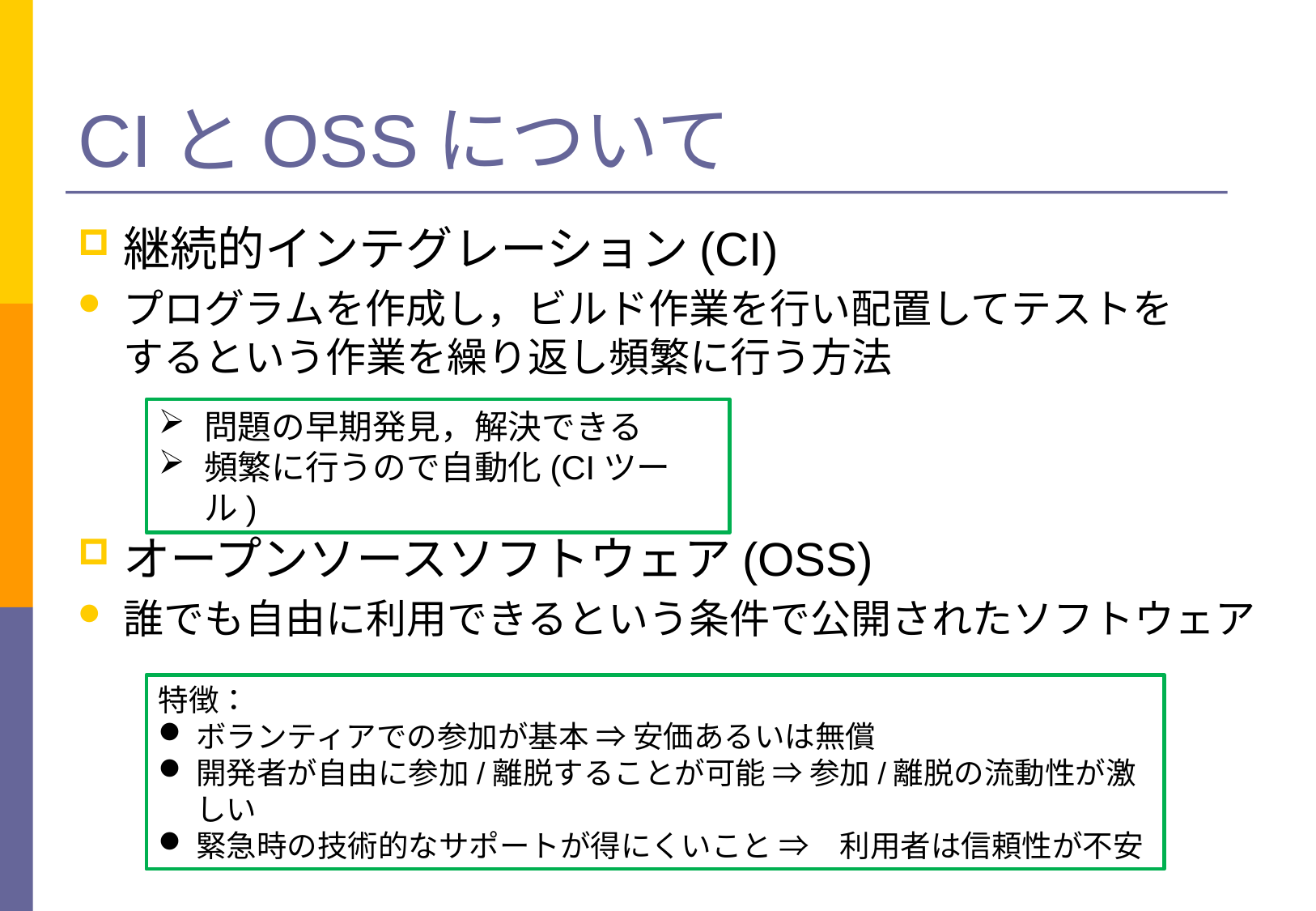

# CIとOSSについて
継続的インテグレーション(CI)
プログラムを作成し，ビルド作業を行い配置してテストをするという作業を繰り返し頻繁に行う方法
問題の早期発見，解決できる
頻繁に行うので自動化(CIツール)
オープンソースソフトウェア(OSS)
誰でも自由に利用できるという条件で公開されたソフトウェア
特徴：
ボランティアでの参加が基本 ⇒ 安価あるいは無償
開発者が自由に参加/離脱することが可能 ⇒ 参加/離脱の流動性が激しい
緊急時の技術的なサポートが得にくいこと ⇒　利用者は信頼性が不安